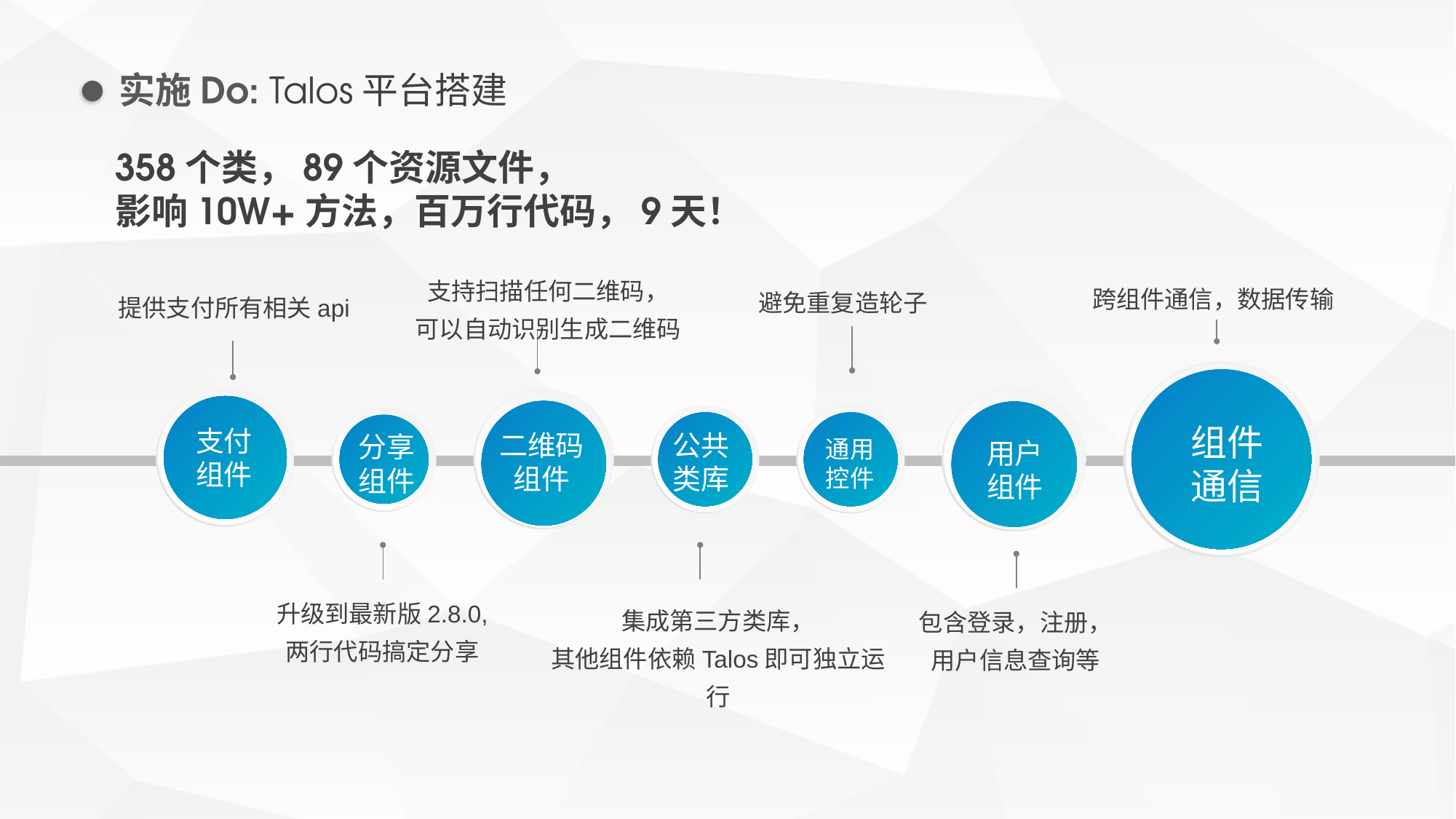

实施Do: Talos平台搭建

358个类，89个资源文件，
影响10W+方法，百万行代码，9天！
支持扫描任何二维码，
可以自动识别生成二维码
跨组件通信，数据传输
避免重复造轮子
提供支付所有相关api

组件通信

用户组件

支付组件

二维码组件

公共
类库

通用控件

分享组件

集成第三方类库，
其他组件依赖Talos即可独立运行
升级到最新版2.8.0,
两行代码搞定分享
包含登录，注册，
用户信息查询等